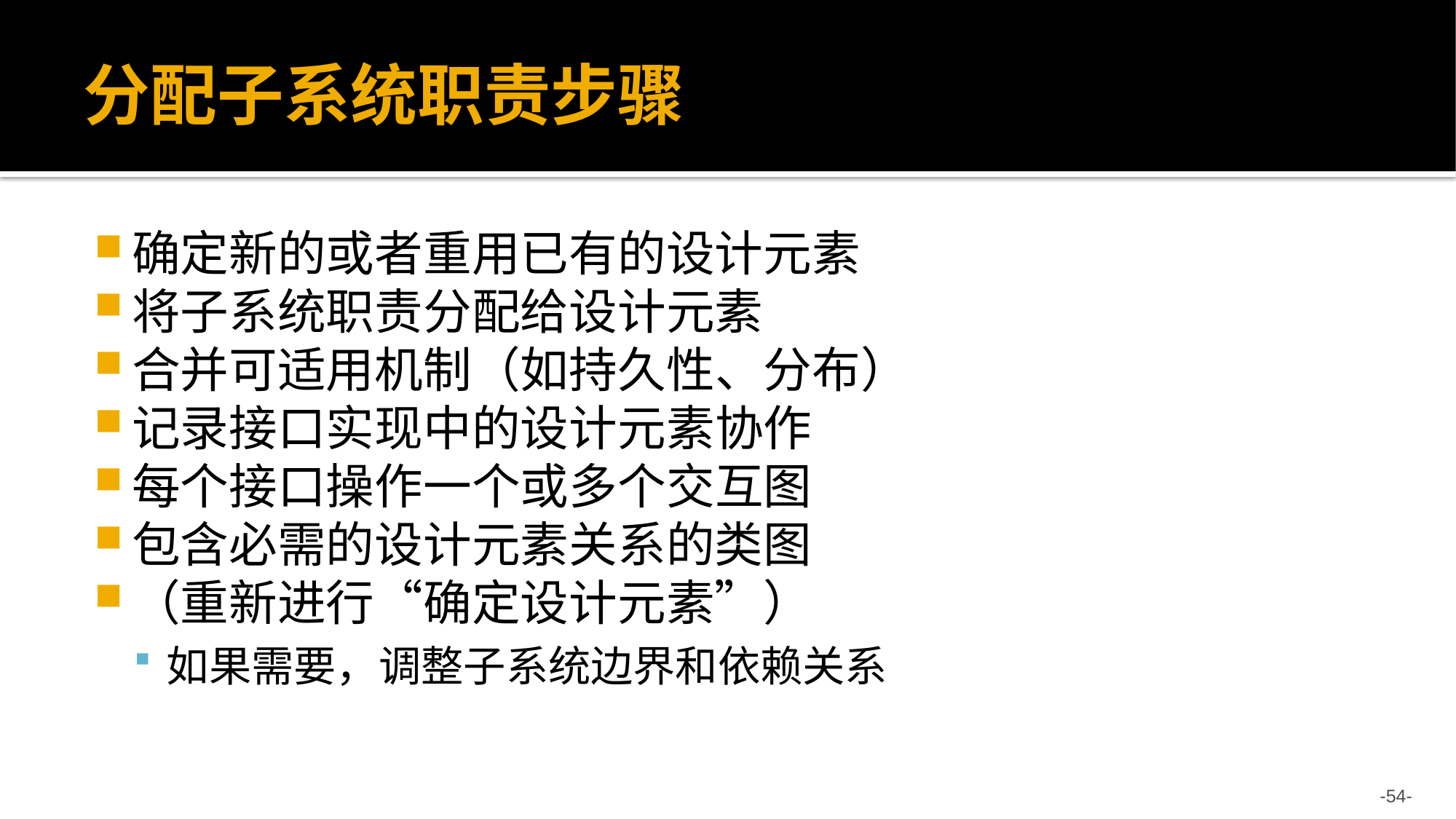

# 分配子系统职责步骤
确定新的或者重用已有的设计元素
将子系统职责分配给设计元素
合并可适用机制（如持久性、分布）
记录接口实现中的设计元素协作
每个接口操作一个或多个交互图
包含必需的设计元素关系的类图
（重新进行“确定设计元素”）
如果需要，调整子系统边界和依赖关系
-54-